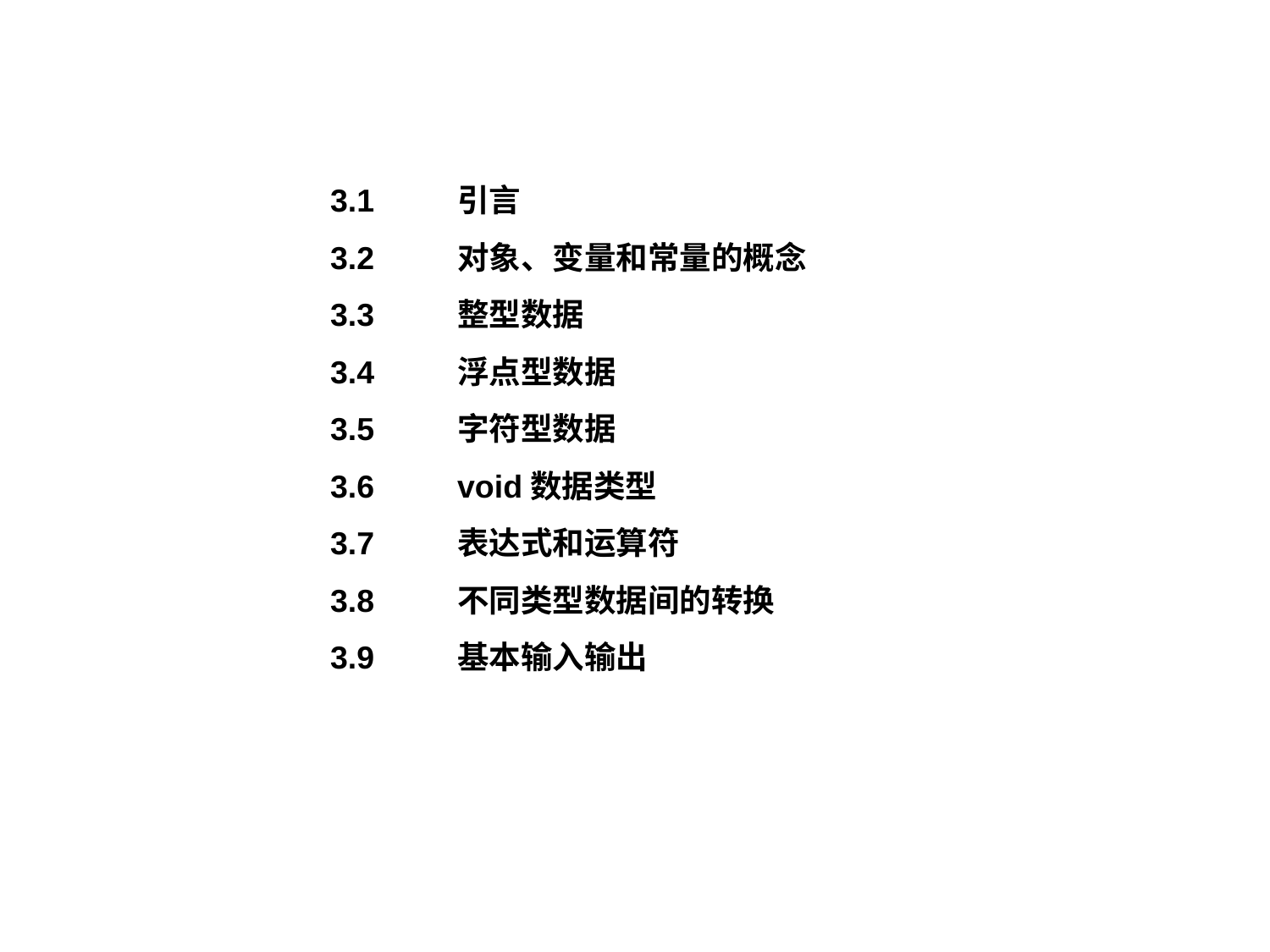

3.1	引言
3.2	对象、变量和常量的概念
3.3	整型数据
3.4	浮点型数据
3.5	字符型数据
3.6	void数据类型
3.7	表达式和运算符
3.8	不同类型数据间的转换
3.9	基本输入输出